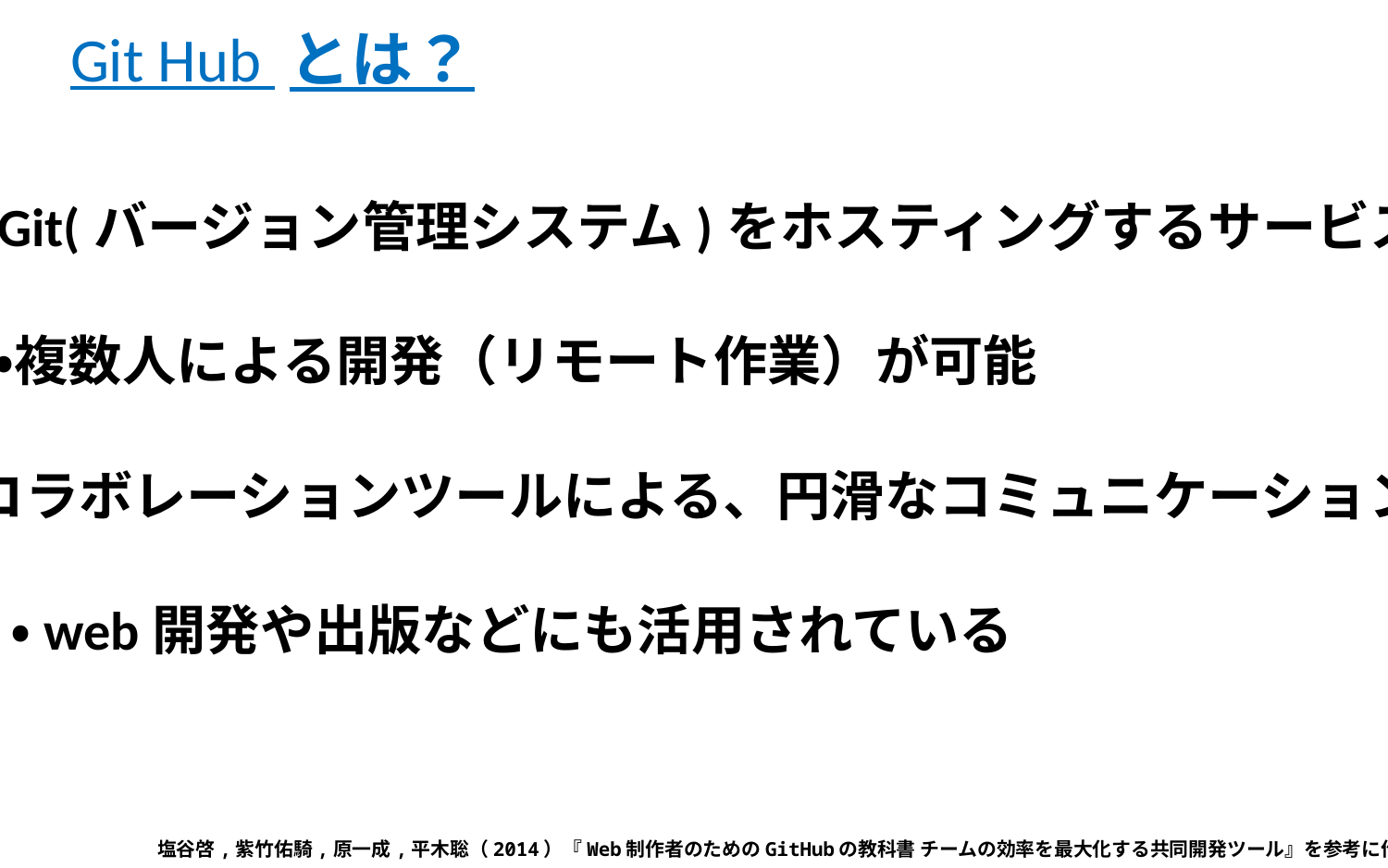

# Git Hub とは？
・Git(バージョン管理システム)をホスティングするサービス
・複数人による開発（リモート作業）が可能
・コラボレーションツールによる、円滑なコミュニケーション
・web開発や出版などにも活用されている
塩谷啓,紫竹佑騎,原一成,平木聡（2014）『Web制作者のためのGitHubの教科書 チームの効率を最大化する共同開発ツール』を参考に作成